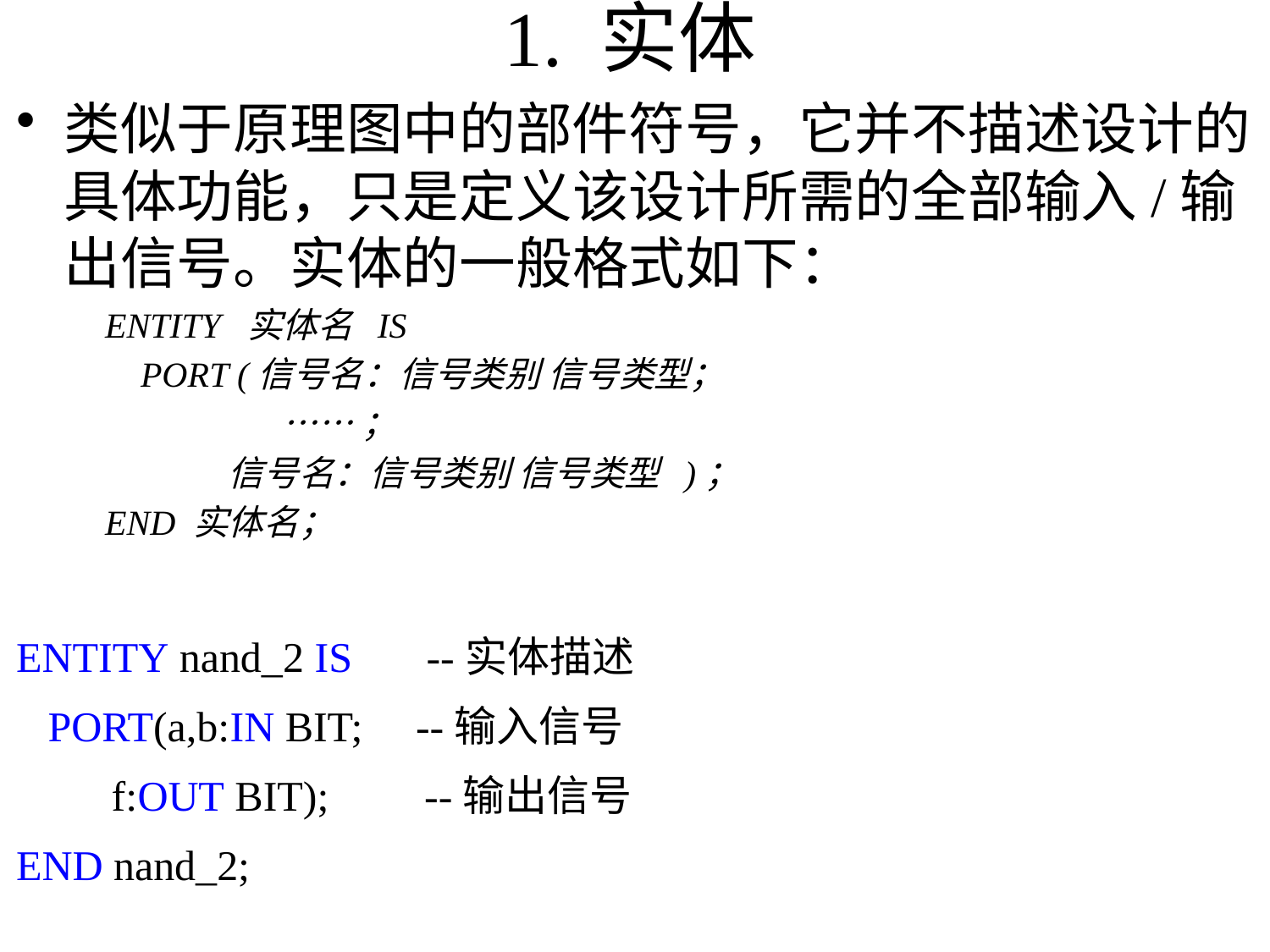

# 1. 实体
类似于原理图中的部件符号，它并不描述设计的具体功能，只是定义该设计所需的全部输入/输出信号。实体的一般格式如下：
          ENTITY  实体名  IS
              PORT (信号名：信号类别 信号类型；
                                  ……；
                          信号名：信号类别 信号类型  )；
          END 实体名；

ENTITY nand_2 IS       --实体描述
   PORT(a,b:IN BIT;     --输入信号
         f:OUT BIT);         --输出信号
END nand_2;